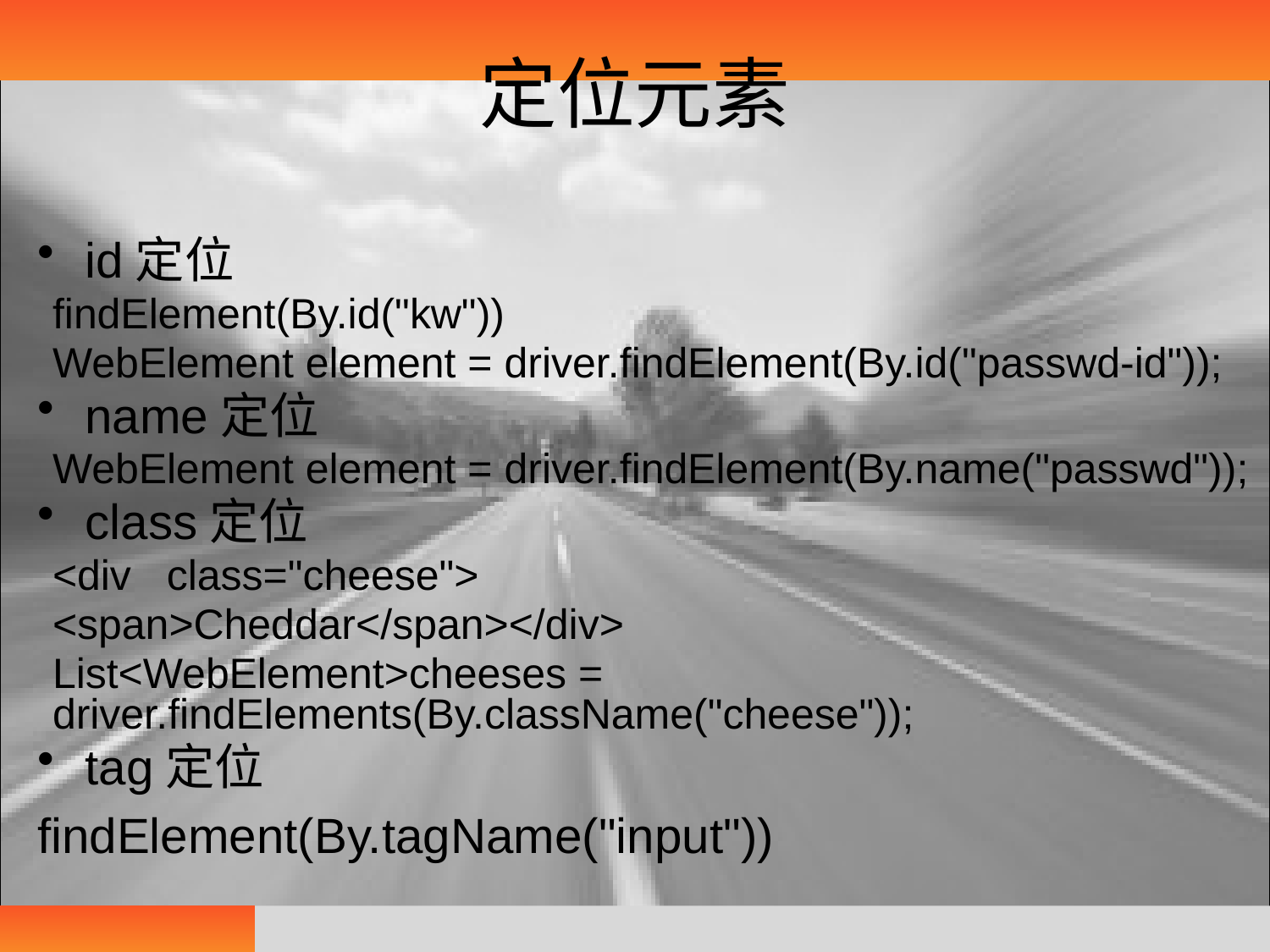

# 定位元素
id定位
findElement(By.id("kw"))
WebElement element = driver.findElement(By.id("passwd-id"));
name定位
WebElement element = driver.findElement(By.name("passwd"));
class定位
<div   class="cheese">
<span>Cheddar</span></div>
List<WebElement>cheeses = driver.findElements(By.className("cheese"));
tag定位
findElement(By.tagName("input"))